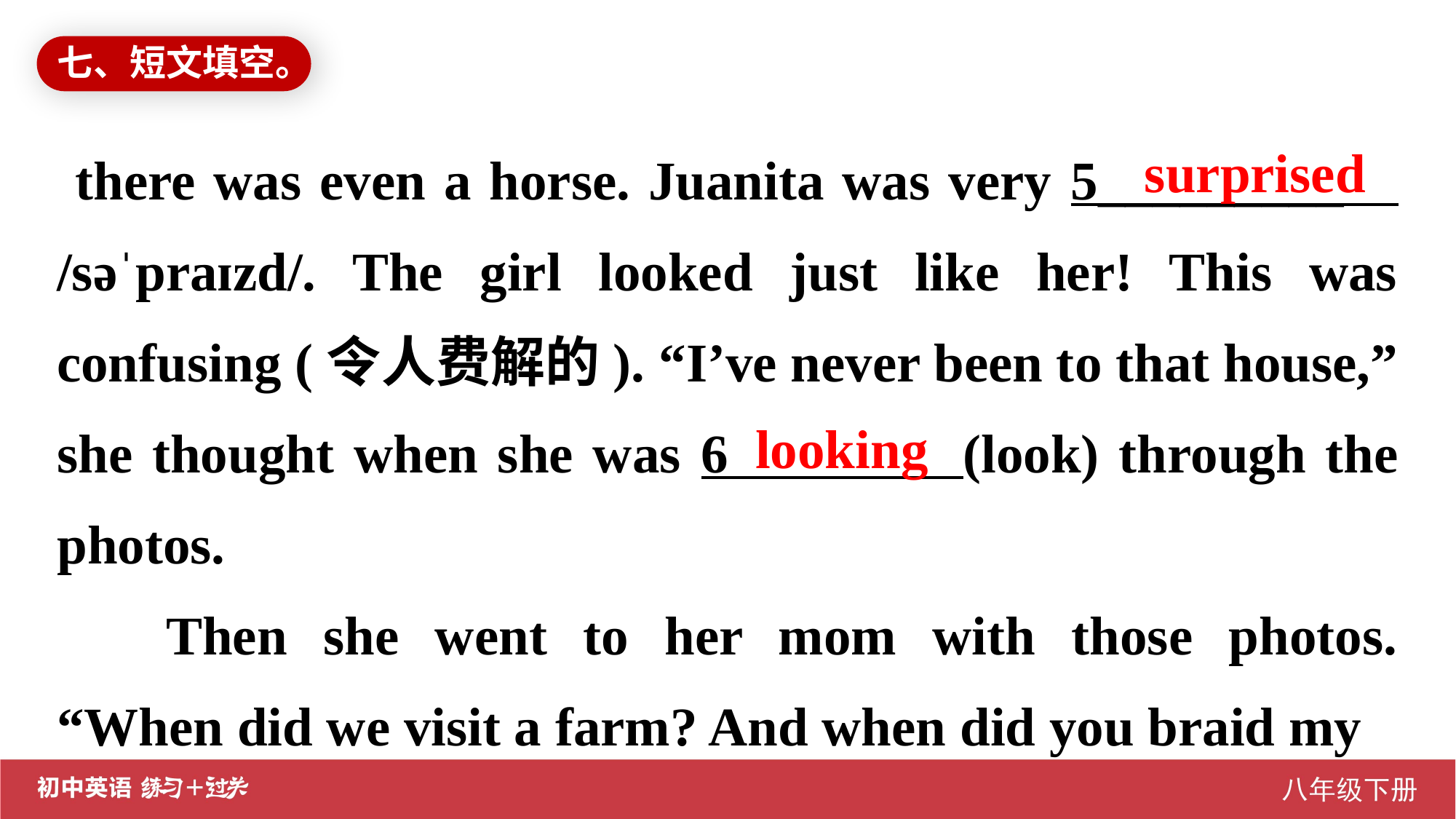

七、短文填空。

 there was even a horse. Juanita was very 5_________    /səˈpraɪzd/. The girl looked just like her! This was confusing (令人费解的). “I’ve never been to that house,” she thought when she was 6            (look) through the photos.
Then she went to her mom with those photos. “When did we visit a farm? And when did you braid my

surprised
looking